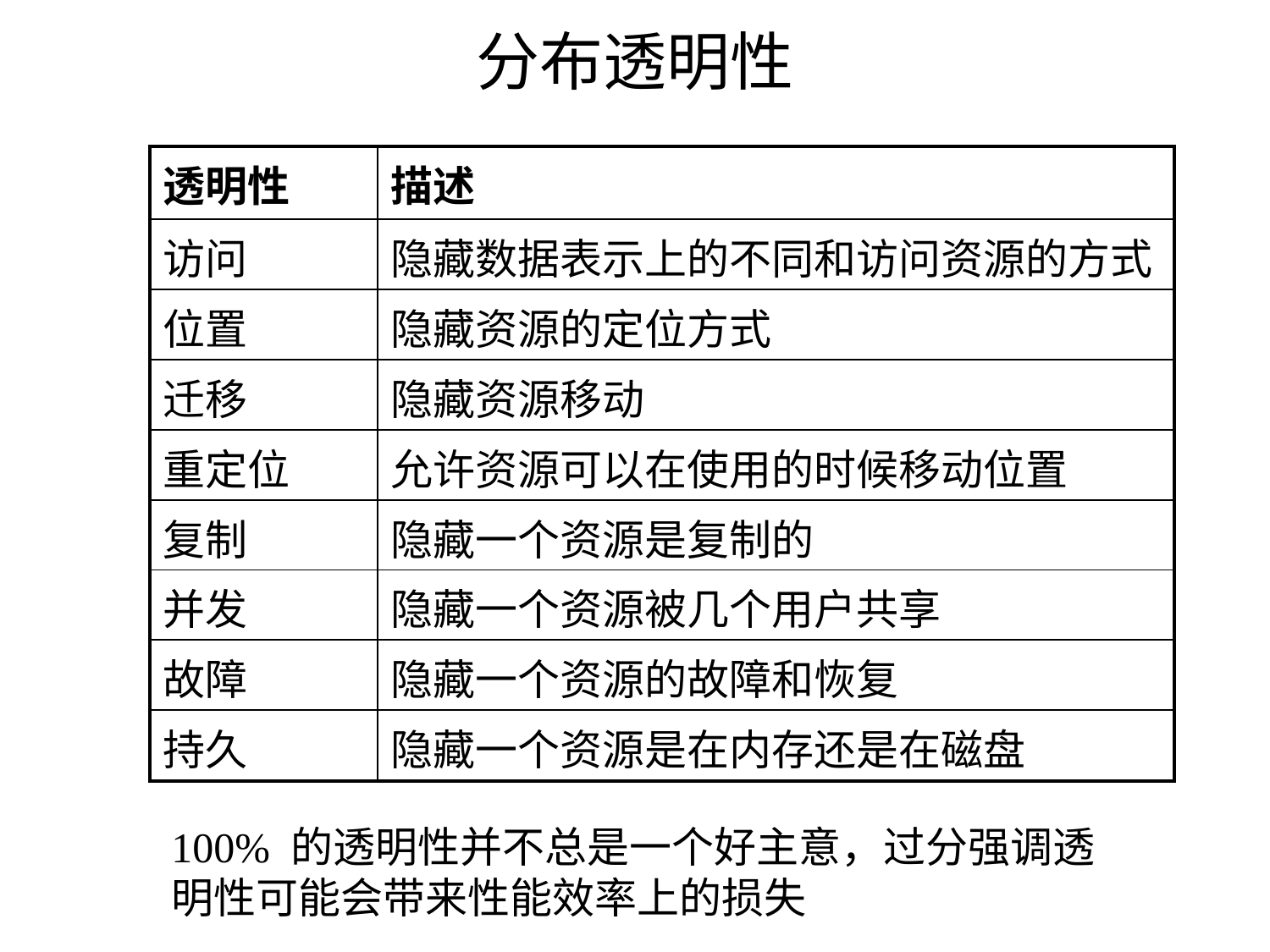

# 分布透明性
| 透明性 | 描述 |
| --- | --- |
| 访问 | 隐藏数据表示上的不同和访问资源的方式 |
| 位置 | 隐藏资源的定位方式 |
| 迁移 | 隐藏资源移动 |
| 重定位 | 允许资源可以在使用的时候移动位置 |
| 复制 | 隐藏一个资源是复制的 |
| 并发 | 隐藏一个资源被几个用户共享 |
| 故障 | 隐藏一个资源的故障和恢复 |
| 持久 | 隐藏一个资源是在内存还是在磁盘 |
100% 的透明性并不总是一个好主意，过分强调透明性可能会带来性能效率上的损失